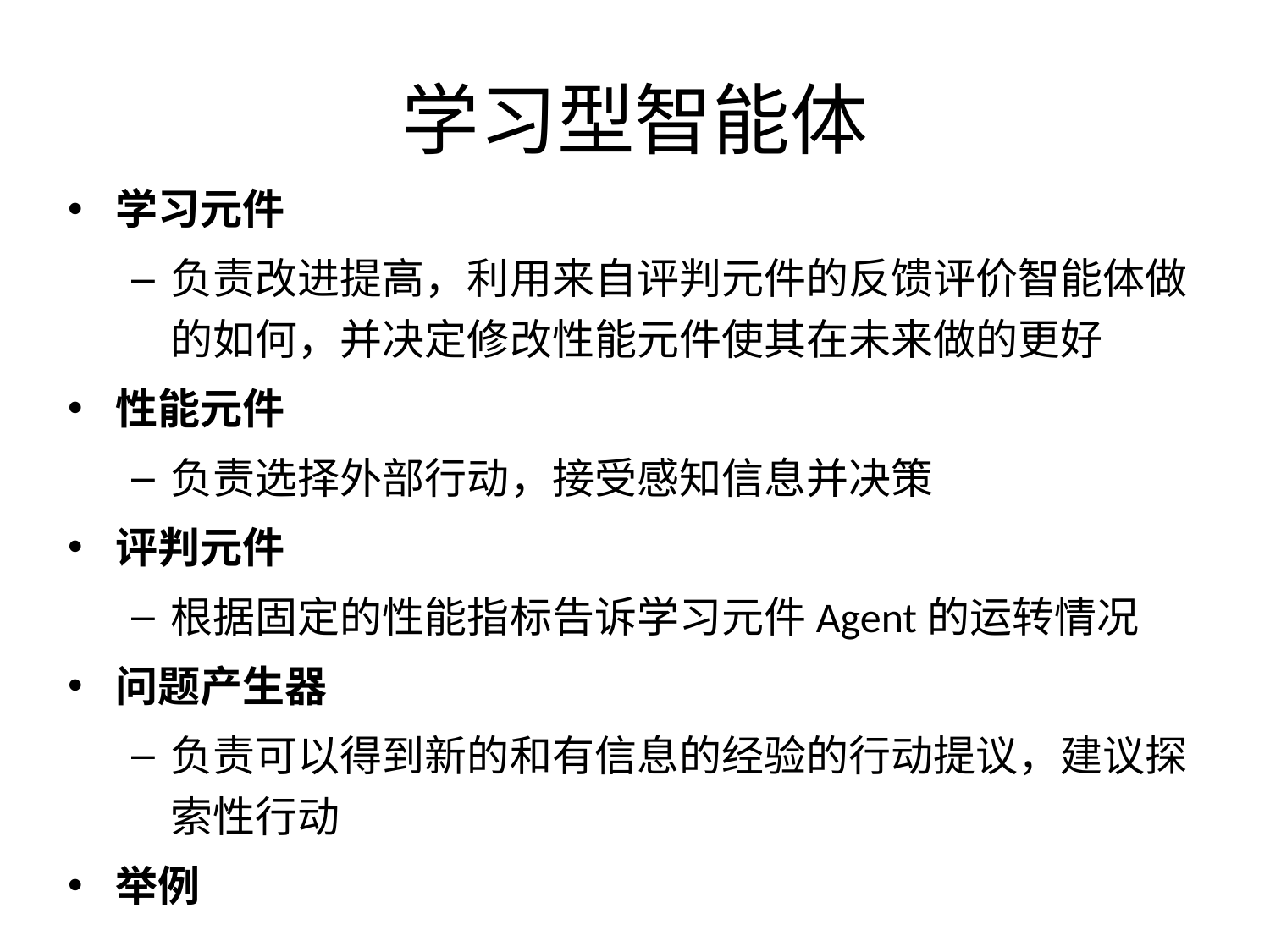

# 学习型智能体
学习元件
负责改进提高，利用来自评判元件的反馈评价智能体做的如何，并决定修改性能元件使其在未来做的更好
性能元件
负责选择外部行动，接受感知信息并决策
评判元件
根据固定的性能指标告诉学习元件Agent的运转情况
问题产生器
负责可以得到新的和有信息的经验的行动提议，建议探索性行动
举例